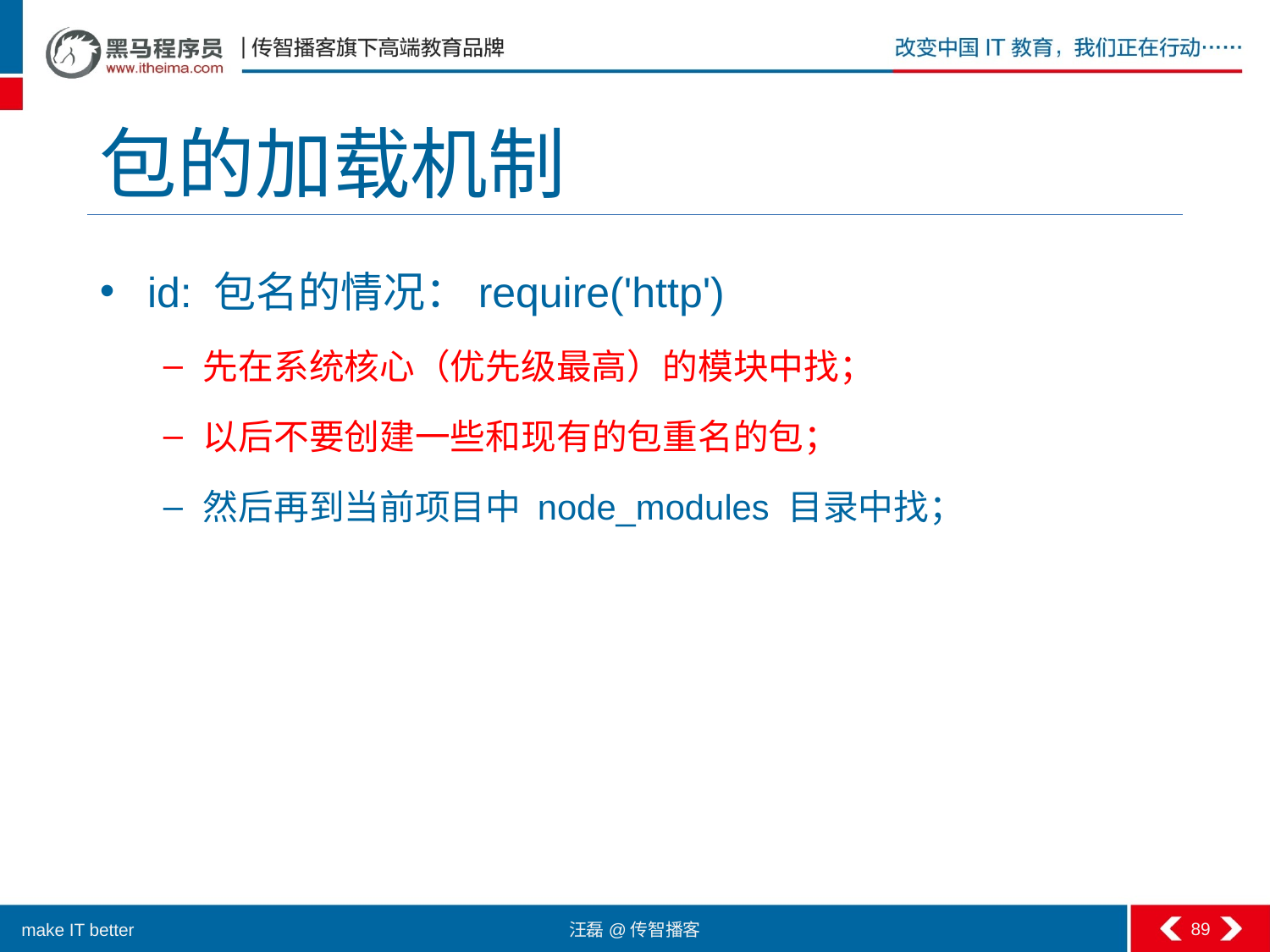

# 包的加载机制
id: 包名的情况：require('http')
先在系统核心（优先级最高）的模块中找；
以后不要创建一些和现有的包重名的包；
然后再到当前项目中 node_modules 目录中找；
89
汪磊@传智播客
make IT better